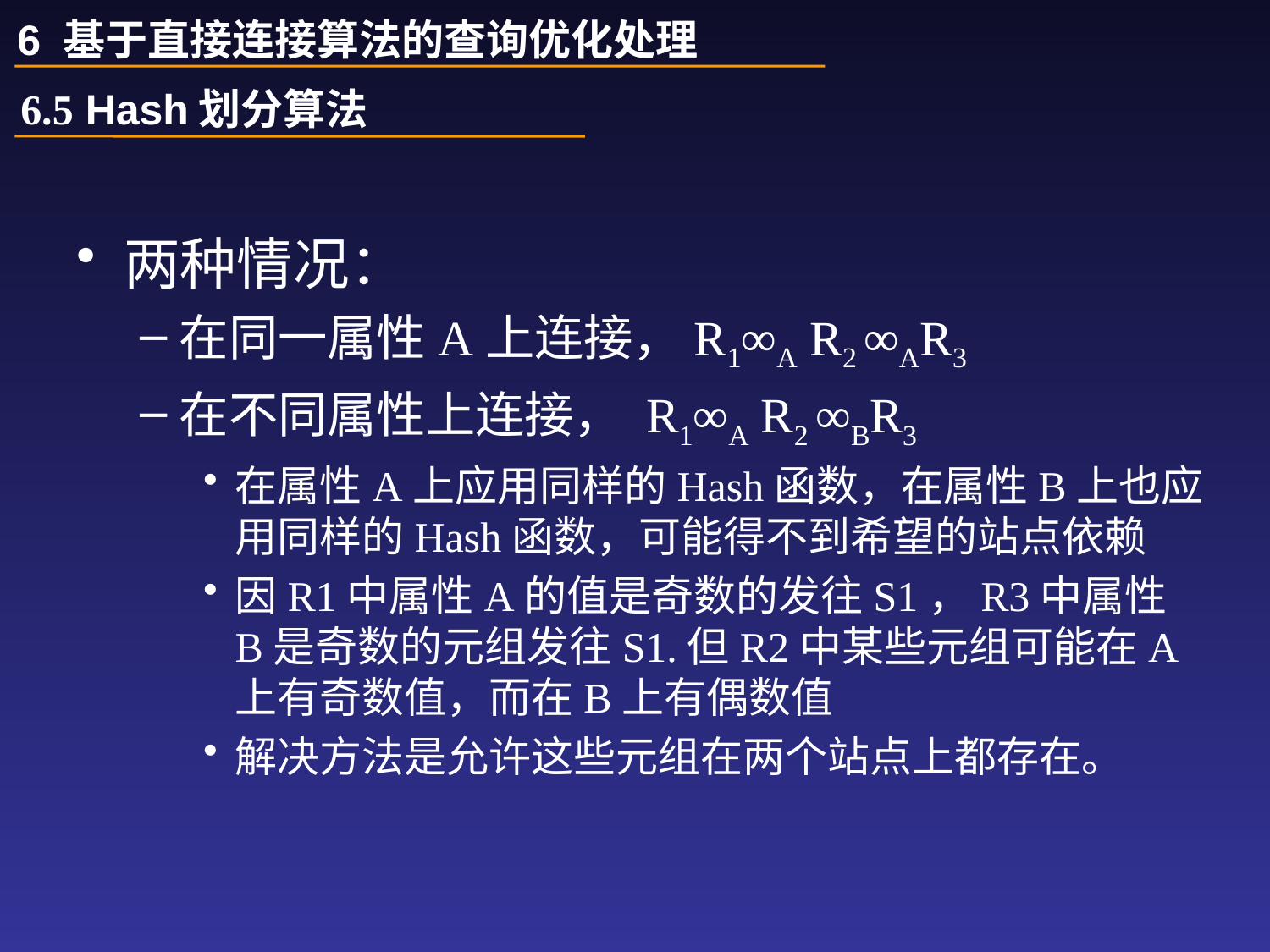

6 基于直接连接算法的查询优化处理

6.5 Hash划分算法

两种情况：
在同一属性A上连接，R1∞A R2 ∞AR3
在不同属性上连接， R1∞A R2 ∞BR3
在属性A上应用同样的Hash函数，在属性B上也应用同样的Hash函数，可能得不到希望的站点依赖
因R1中属性A的值是奇数的发往S1，R3中属性B是奇数的元组发往S1.但R2中某些元组可能在A上有奇数值，而在B上有偶数值
解决方法是允许这些元组在两个站点上都存在。